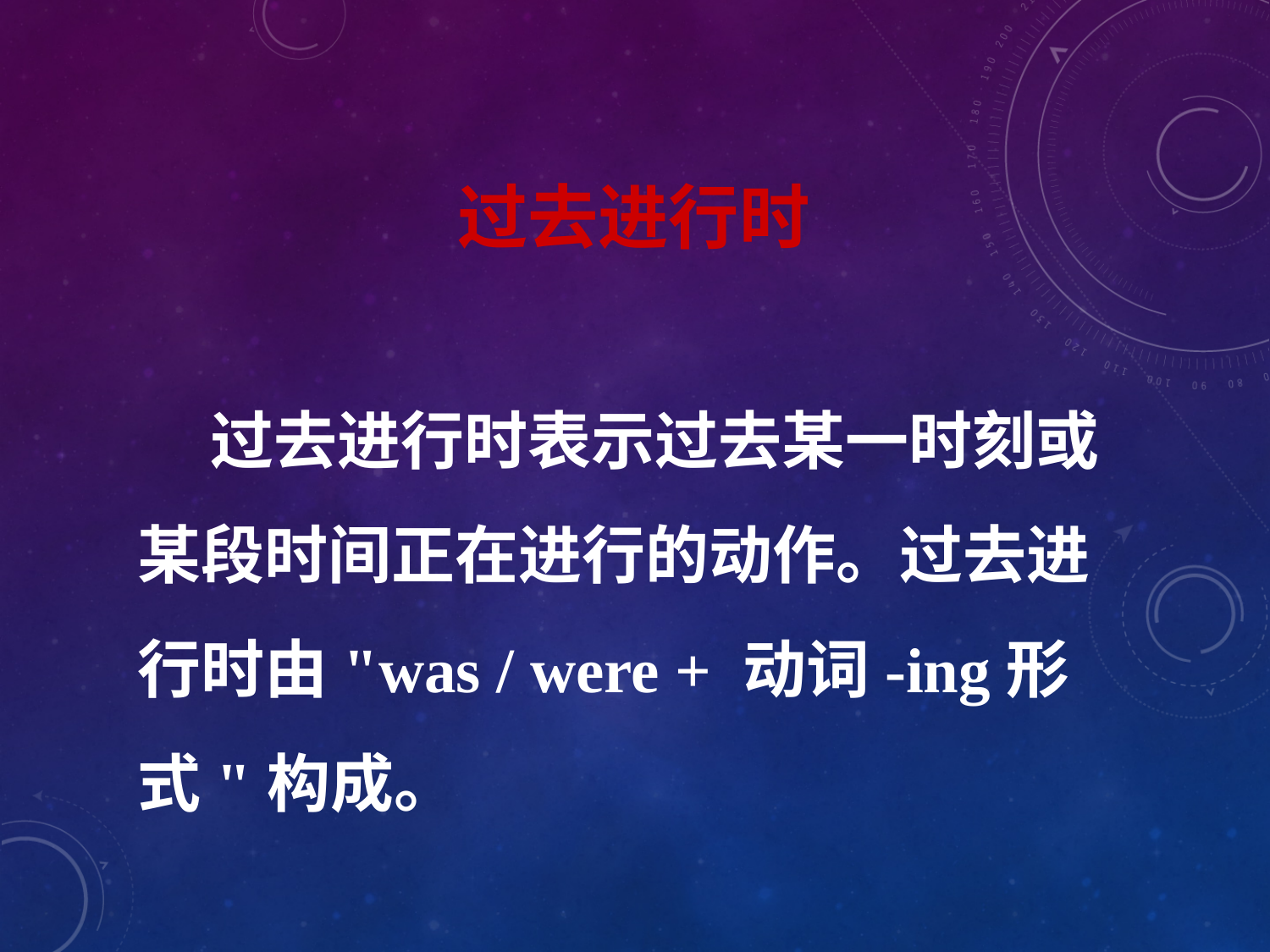

过去进行时
    过去进行时表示过去某一时刻或某段时间正在进行的动作。过去进行时由"was / were + 动词-ing形式"构成。